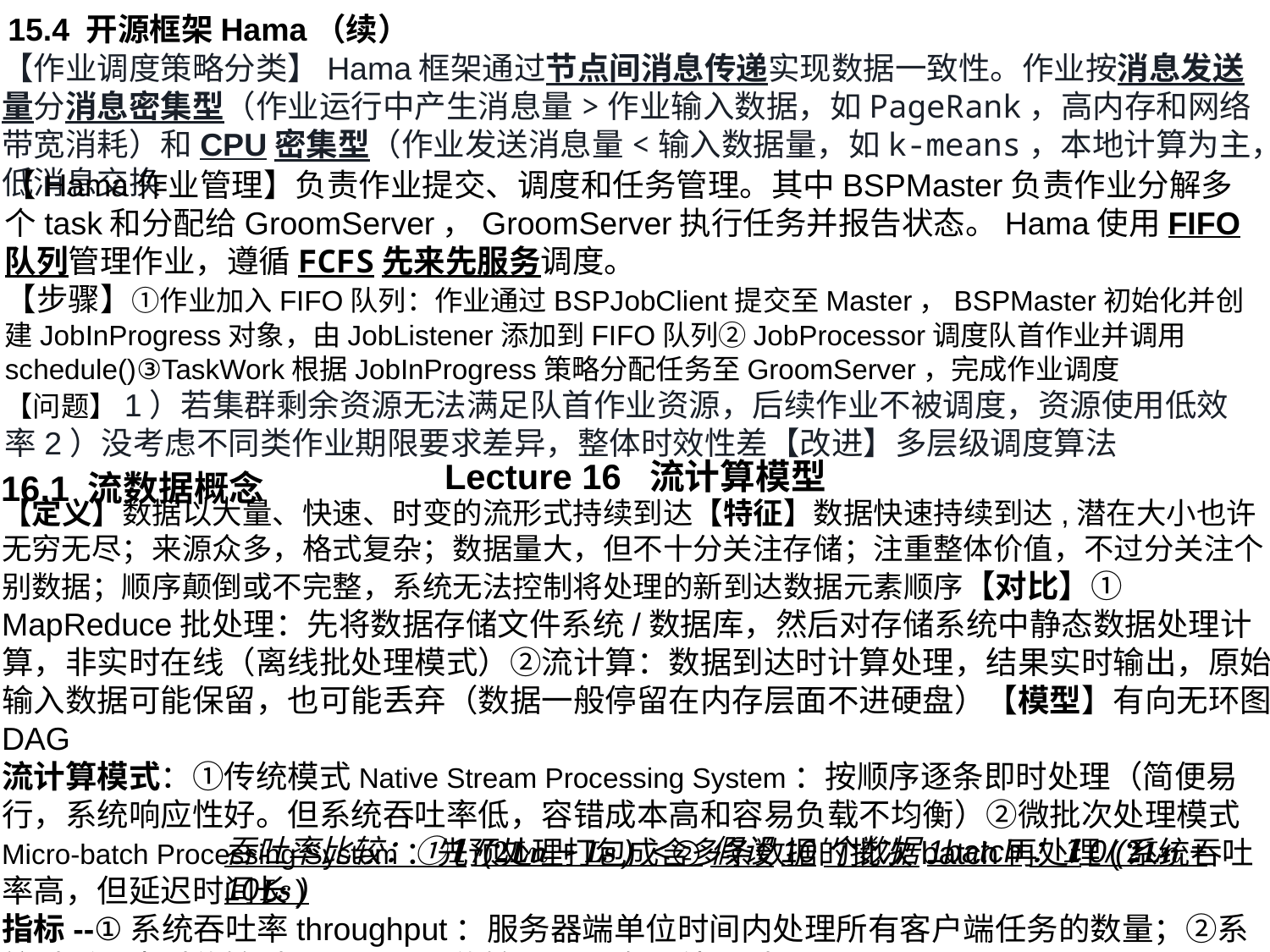

15.4 开源框架Hama（续）
【作业调度策略分类】Hama框架通过节点间消息传递实现数据一致性。作业按消息发送量分消息密集型（作业运行中产生消息量>作业输入数据，如PageRank，高内存和网络带宽消耗）和CPU密集型（作业发送消息量<输入数据量，如k-means，本地计算为主，低消息交换
【Hama作业管理】负责作业提交、调度和任务管理。其中BSPMaster负责作业分解多个task和分配给GroomServer，GroomServer执行任务并报告状态。Hama使用FIFO队列管理作业，遵循FCFS先来先服务调度。
【步骤】①作业加入FIFO队列：作业通过BSPJobClient提交至Master，BSPMaster初始化并创建JobInProgress对象，由JobListener添加到FIFO队列②JobProcessor调度队首作业并调用schedule()③TaskWork根据JobInProgress策略分配任务至GroomServer，完成作业调度
【问题】1）若集群剩余资源无法满足队首作业资源，后续作业不被调度，资源使用低效率2）没考虑不同类作业期限要求差异，整体时效性差【改进】多层级调度算法
Lecture 16  流计算模型
16.1 流数据概念
【定义】数据以大量、快速、时变的流形式持续到达【特征】数据快速持续到达,潜在大小也许无穷无尽；来源众多，格式复杂；数据量大，但不十分关注存储；注重整体价值，不过分关注个别数据；顺序颠倒或不完整，系统无法控制将处理的新到达数据元素顺序【对比】① MapReduce批处理：先将数据存储文件系统/数据库，然后对存储系统中静态数据处理计算，非实时在线（离线批处理模式）②流计算：数据到达时计算处理，结果实时输出，原始输入数据可能保留，也可能丢弃（数据一般停留在内存层面不进硬盘）【模型】有向无环图DAG
流计算模式：①传统模式Native Stream Processing System：按顺序逐条即时处理（简便易行，系统响应性好。但系统吞吐率低，容错成本高和容易负载不均衡）②微批次处理模式Micro-batch Processing System：先预处理打包成含多条数据的批次batch再处理(系统吞吐率高，但延迟时间长)
指标--①系统吞吐率throughput：服务器端单位时间内处理所有客户端任务的数量；②系统时延：去时传输时间Ln+返回传输Ln+服务器处理时间Ls；throughput = 1/(delay time)

吞吐率比较：①𝟏/(𝟐𝑳𝒏 + 𝑳𝒔 )  <②假设10个数据1batch：𝟏0/(𝟐𝑳𝒏 + 10𝑳𝒔 )